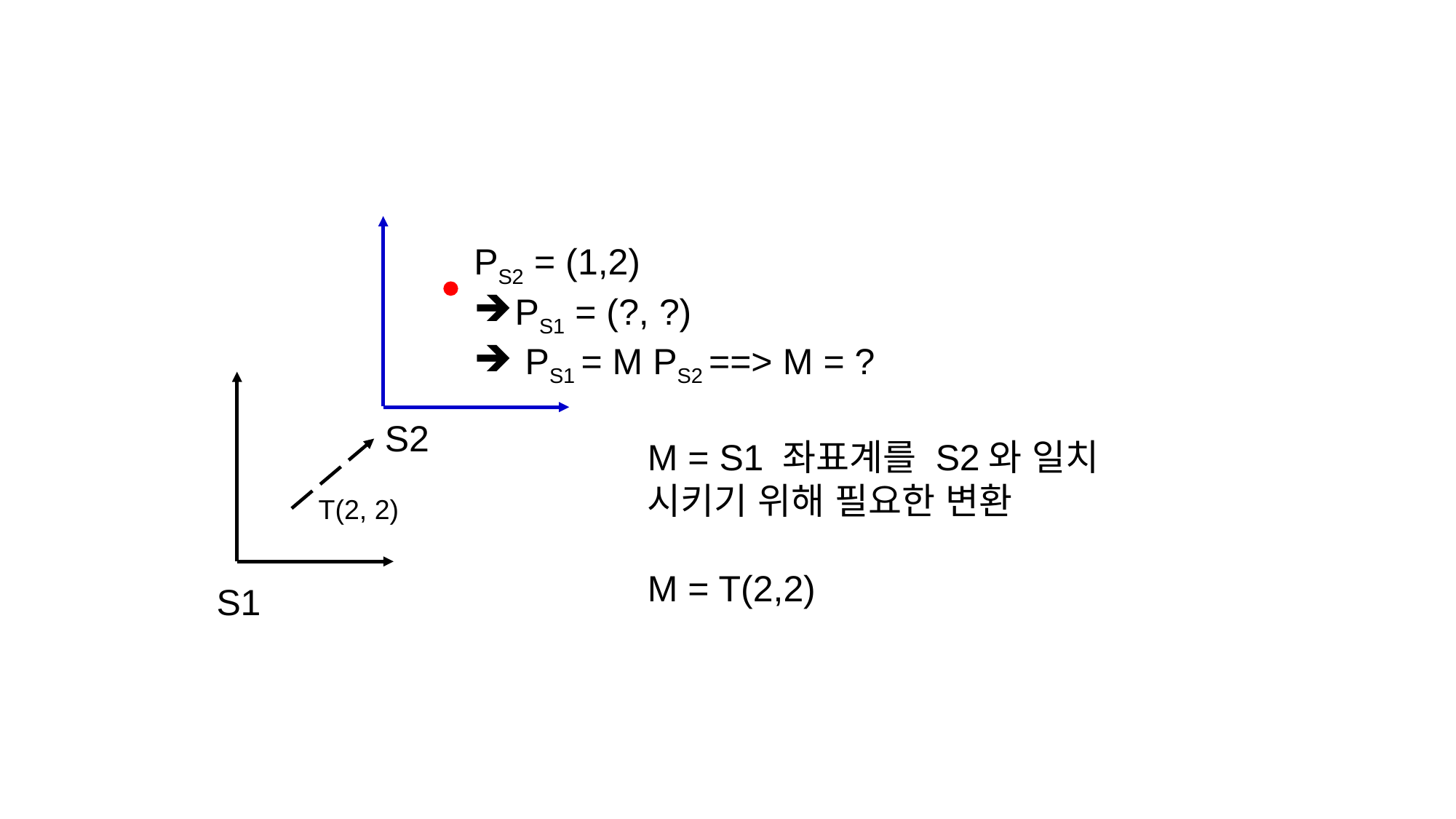

PS2 = (1,2)
PS1 = (?, ?)
 PS1 = M PS2 ==> M = ?

S2
M = S1 좌표계를 S2와 일치 시키기 위해 필요한 변환

M = T(2,2)
T(2, 2)
S1